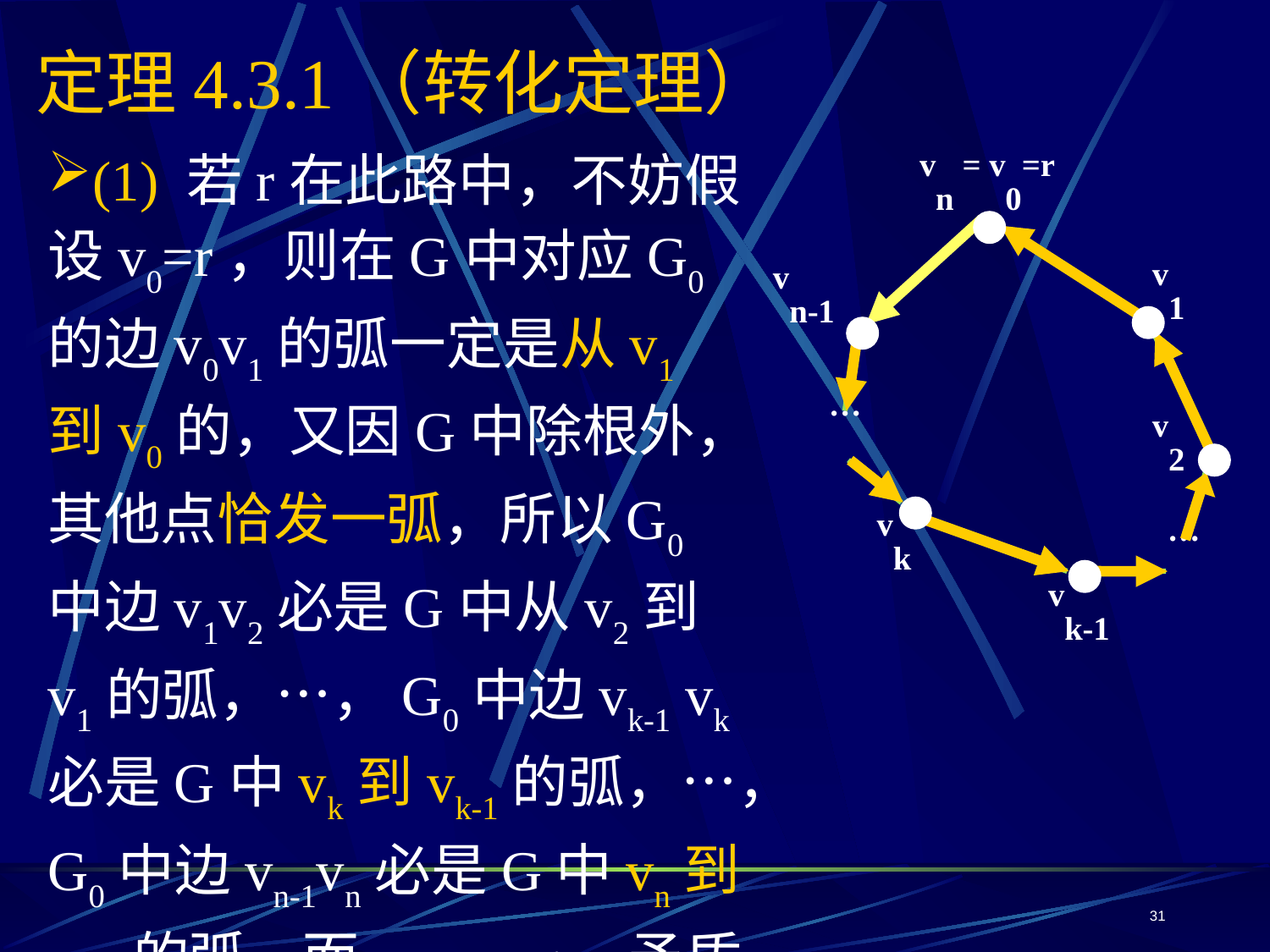

# 定理4.3.1（转化定理）
(1) 若r在此路中，不妨假设v0=r，则在G中对应G0的边v0v1的弧一定是从v1到v0的，又因G中除根外，其他点恰发一弧，所以G0中边v1v2必是G中从v2到v1的弧，…，G0中边vk-1 vk必是G中vk到vk-1的弧，…，G0中边vn-1vn必是G中vn到vn-1的弧，而vn= v0=r，矛盾。
vn = v0=r

v1
vn-1

…
v2

vk
…

vk-1

31